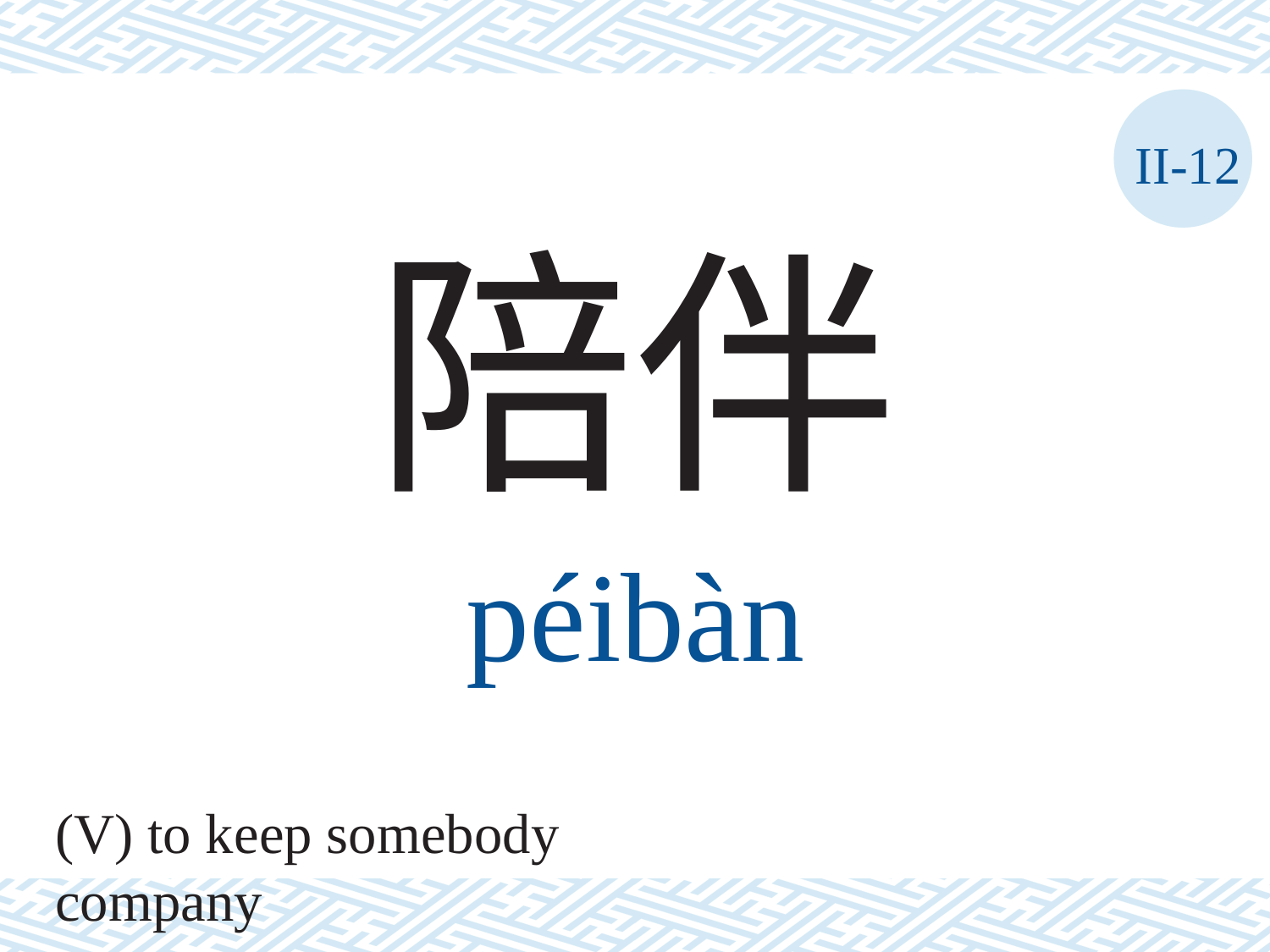

II-12
陪伴
péibàn
(V) to keep somebody company